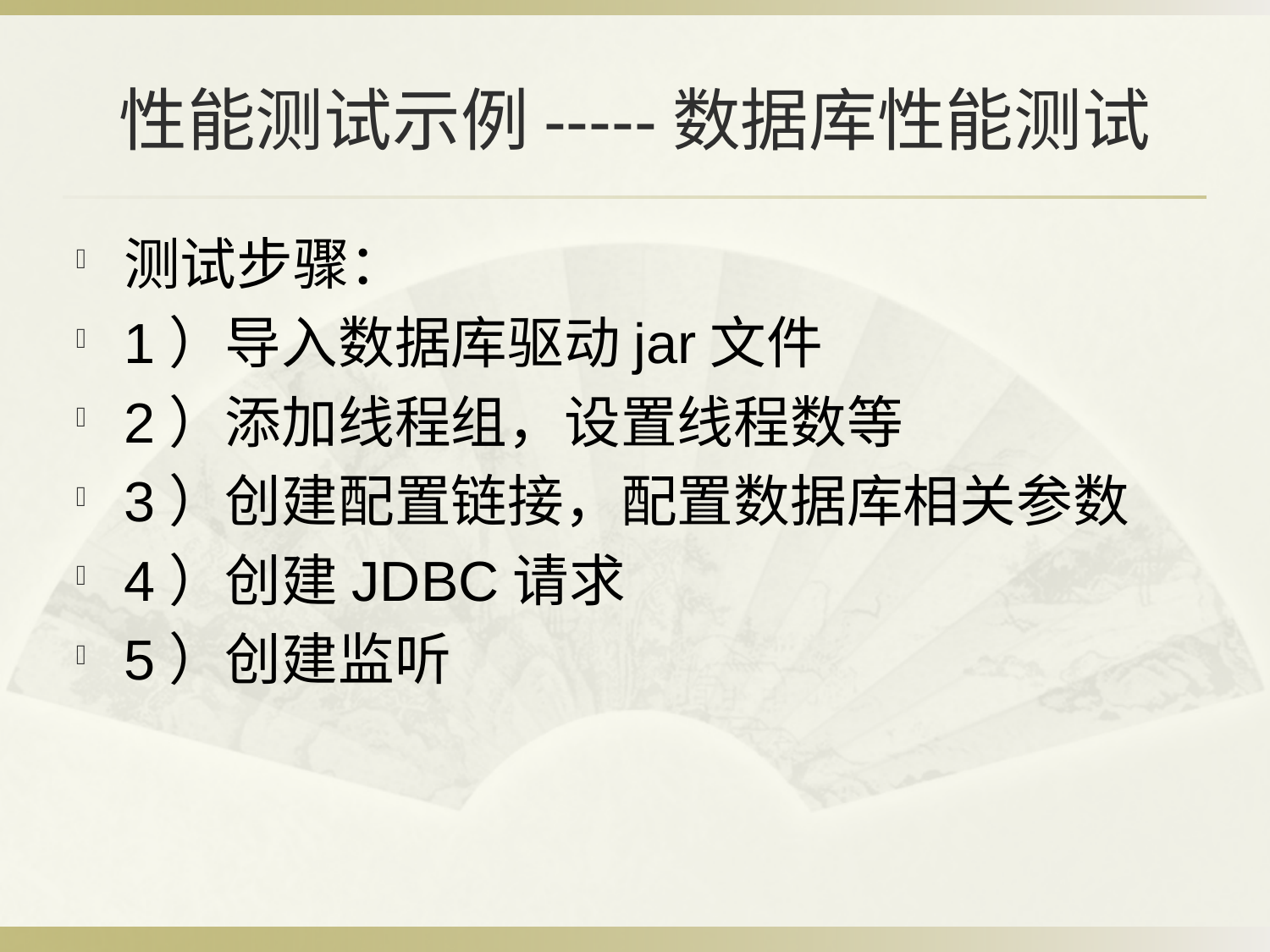

# 性能测试示例-----数据库性能测试
测试步骤：
1）导入数据库驱动jar文件
2）添加线程组，设置线程数等
3）创建配置链接，配置数据库相关参数
4）创建JDBC请求
5）创建监听